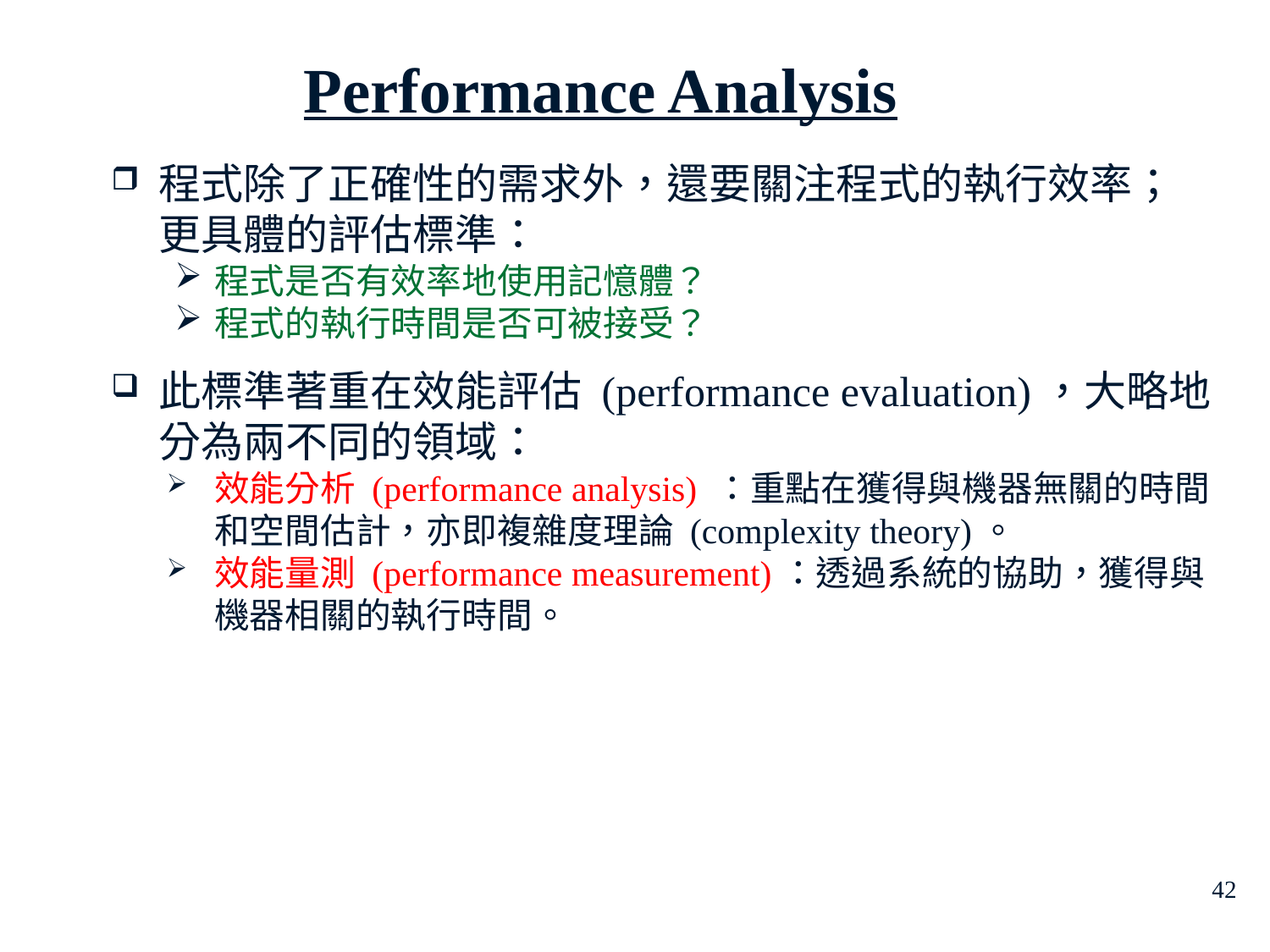

# Performance Analysis
程式除了正確性的需求外，還要關注程式的執行效率；更具體的評估標準：
程式是否有效率地使用記憶體？
程式的執行時間是否可被接受？
此標準著重在效能評估 (performance evaluation)，大略地分為兩不同的領域：
效能分析 (performance analysis) ：重點在獲得與機器無關的時間和空間估計，亦即複雜度理論 (complexity theory)。
效能量測 (performance measurement)：透過系統的協助，獲得與機器相關的執行時間。
42